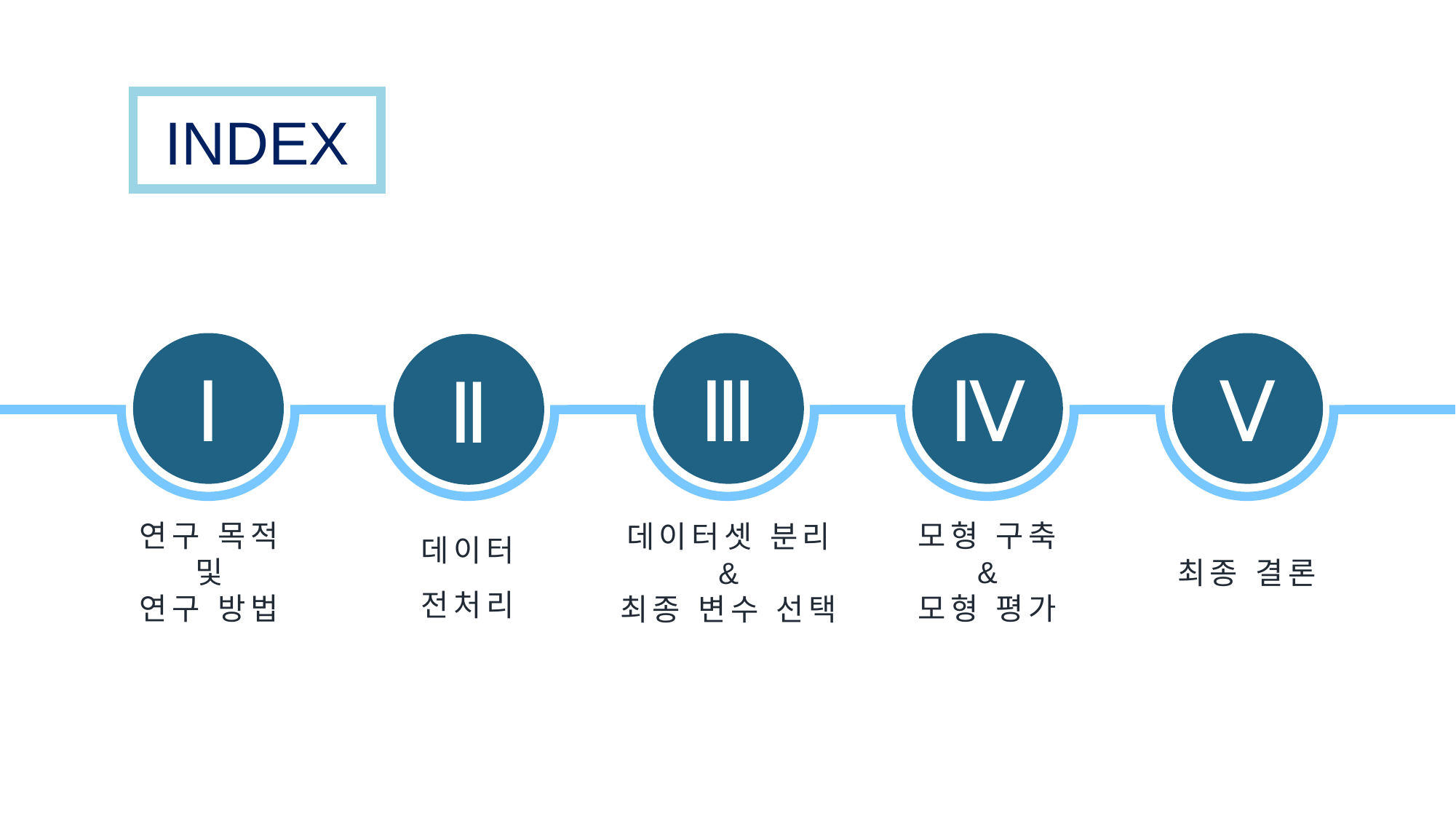

INDEX

Ⅳ
Ⅴ
Ⅰ
Ⅲ
Ⅱ
데이터
전처리
모형 구축
&
모형 평가
연구 목적
및
연구 방법
데이터셋 분리
&
최종 변수 선택
최종 결론